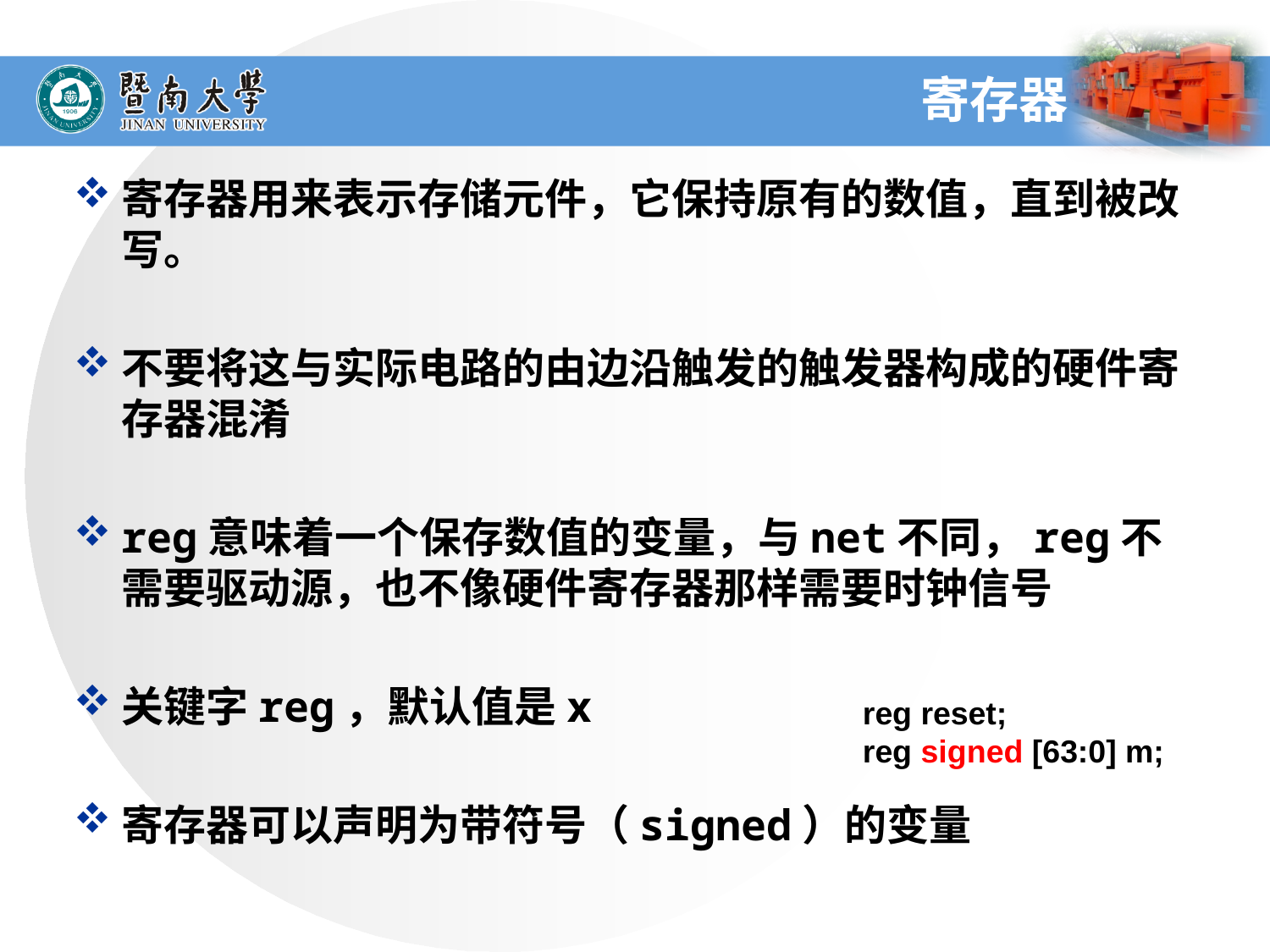

# 寄存器
寄存器用来表示存储元件，它保持原有的数值，直到被改写。

不要将这与实际电路的由边沿触发的触发器构成的硬件寄存器混淆

reg意味着一个保存数值的变量，与net不同，reg不需要驱动源，也不像硬件寄存器那样需要时钟信号

关键字reg，默认值是x

寄存器可以声明为带符号（signed）的变量
reg reset;
reg signed [63:0] m;